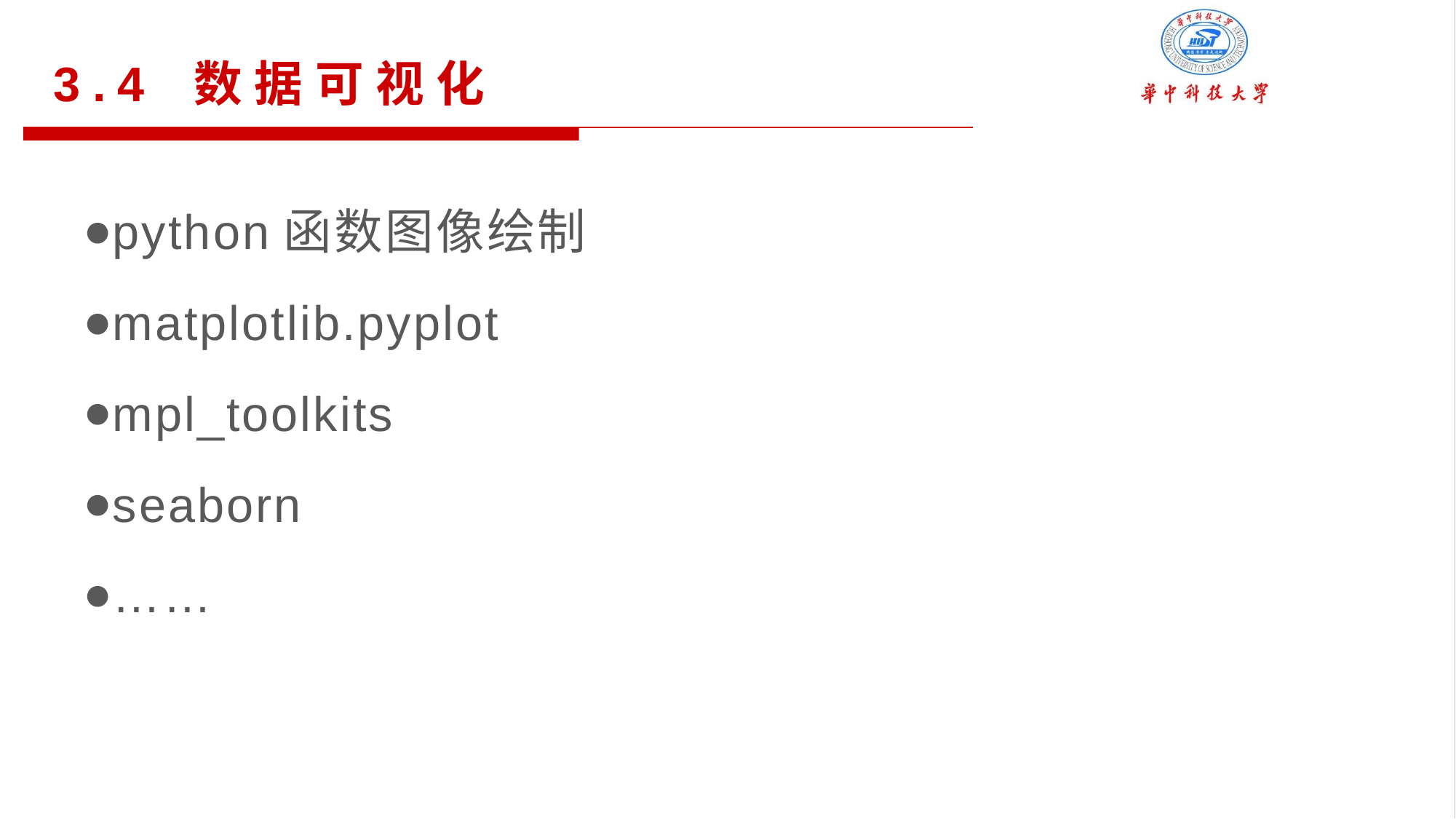

3.4 数据可视化

python函数图像绘制
matplotlib.pyplot
mpl_toolkits
seaborn
……